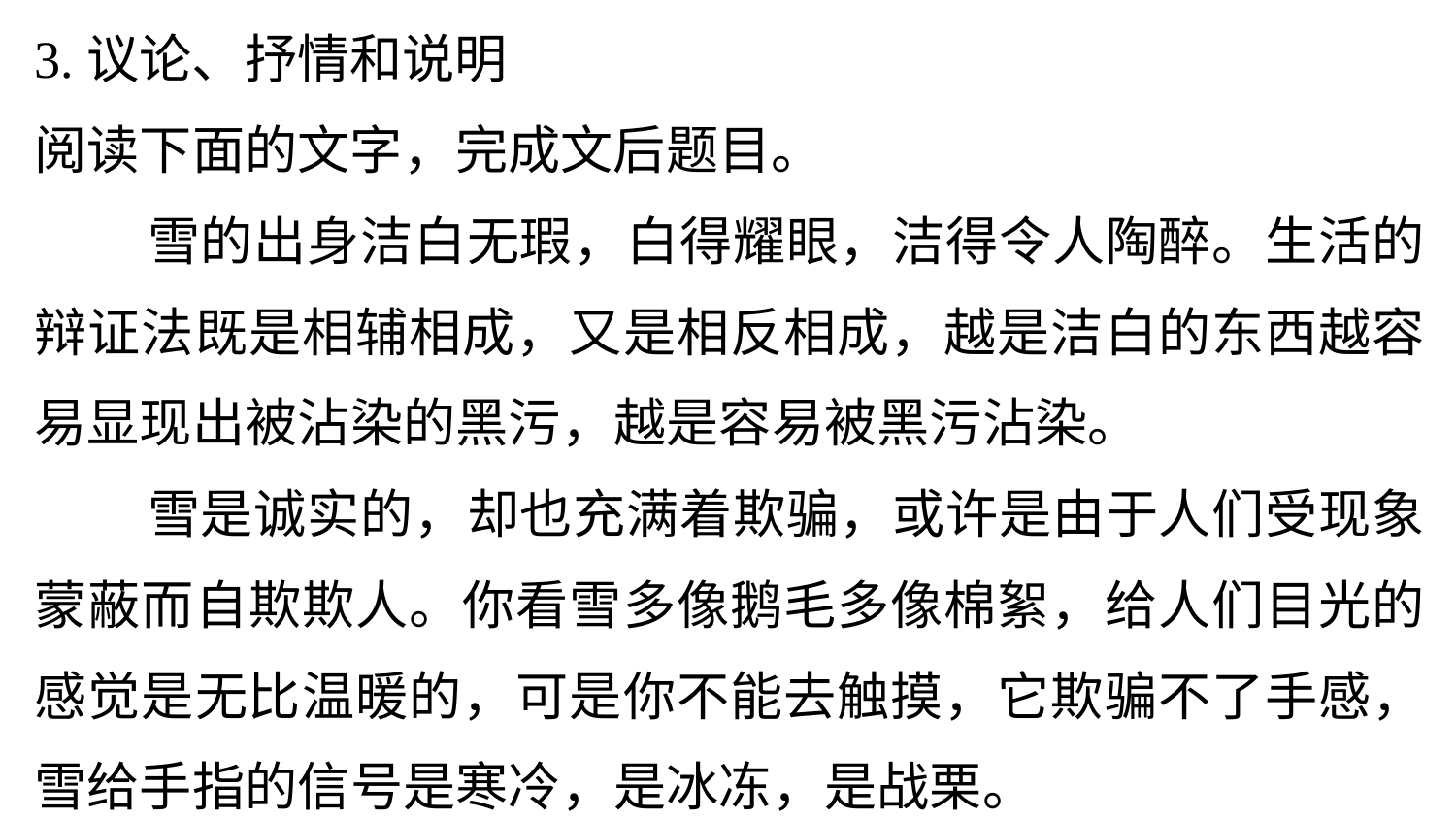

3.议论、抒情和说明
阅读下面的文字，完成文后题目。
        雪的出身洁白无瑕，白得耀眼，洁得令人陶醉。生活的辩证法既是相辅相成，又是相反相成，越是洁白的东西越容易显现出被沾染的黑污，越是容易被黑污沾染。
        雪是诚实的，却也充满着欺骗，或许是由于人们受现象蒙蔽而自欺欺人。你看雪多像鹅毛多像棉絮，给人们目光的感觉是无比温暖的，可是你不能去触摸，它欺骗不了手感，雪给手指的信号是寒冷，是冰冻，是战栗。